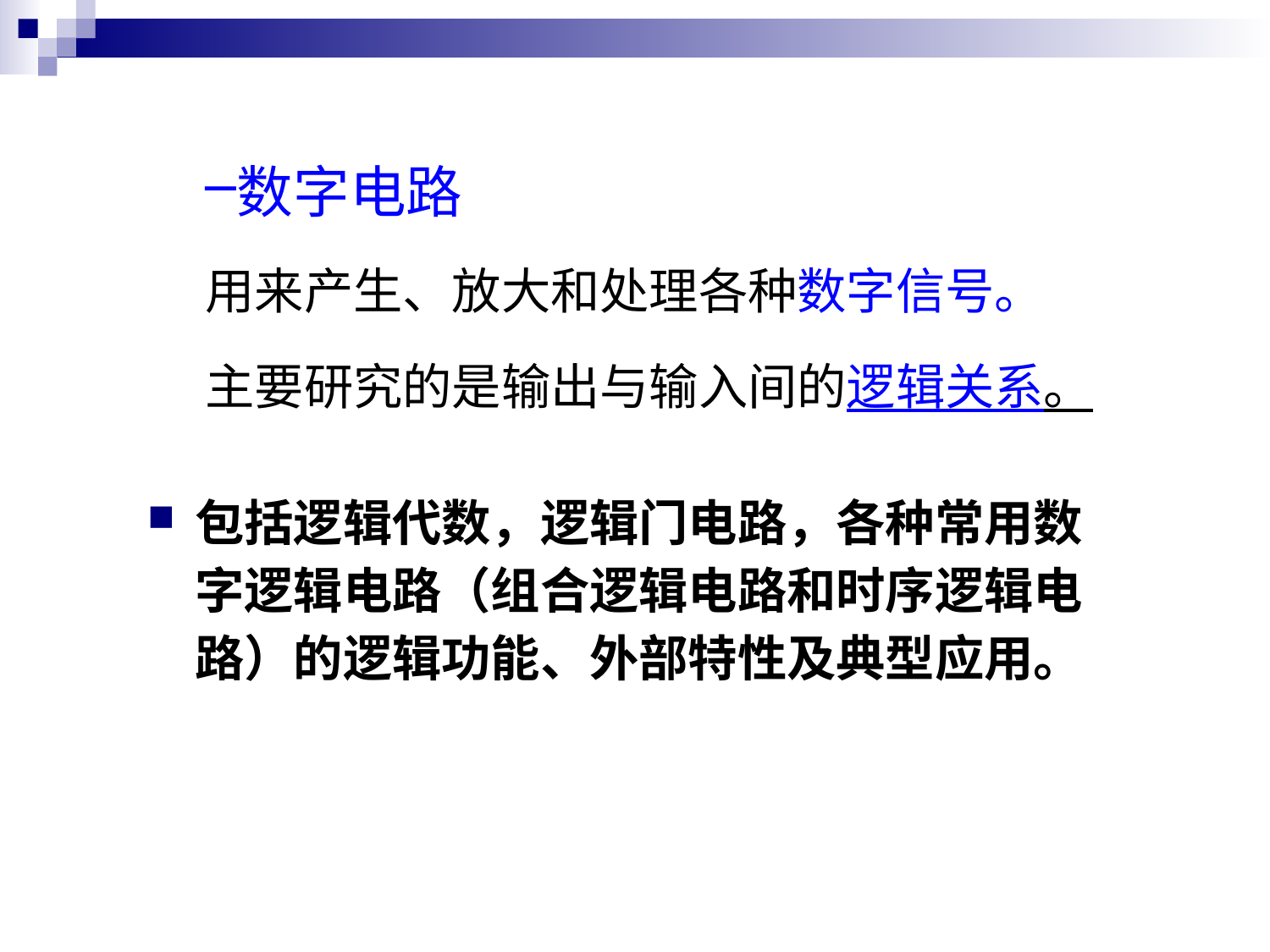

数字电路
用来产生、放大和处理各种数字信号。
主要研究的是输出与输入间的逻辑关系。

包括逻辑代数，逻辑门电路，各种常用数字逻辑电路（组合逻辑电路和时序逻辑电路）的逻辑功能、外部特性及典型应用。

14